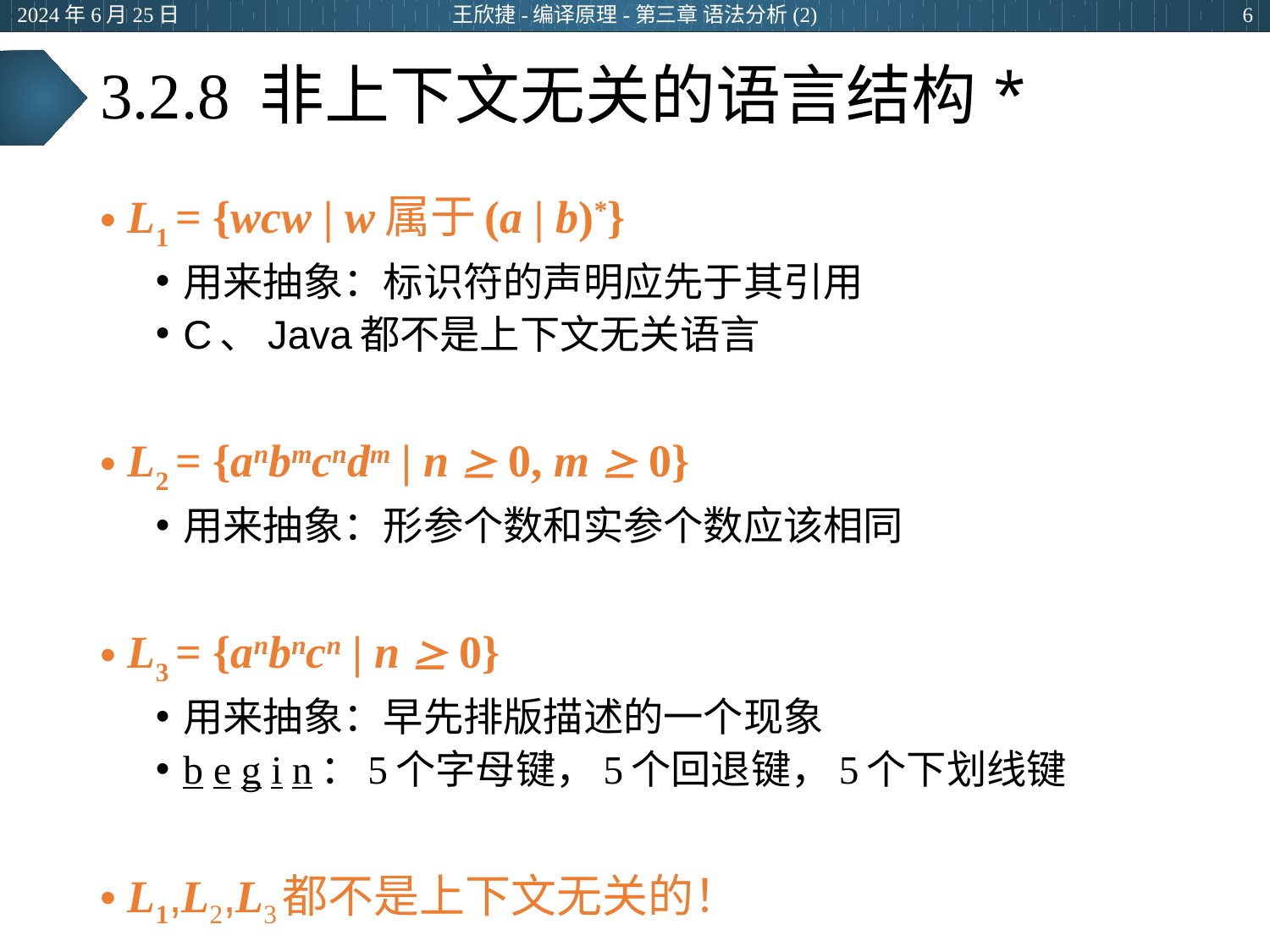

2024年6月25日
王欣捷-编译原理-第三章 语法分析(2)
6
# 3.2.8 非上下文无关的语言结构*
L1 = {wcw | w属于(a | b)*}
用来抽象：标识符的声明应先于其引用
C、Java都不是上下文无关语言

L2 = {anbmcndm | n ≥ 0, m ≥ 0}
用来抽象：形参个数和实参个数应该相同

L3 = {anbncn | n ≥ 0}
用来抽象：早先排版描述的一个现象
b e g i n：5个字母键，5个回退键，5个下划线键

L1,L2,L3都不是上下文无关的！